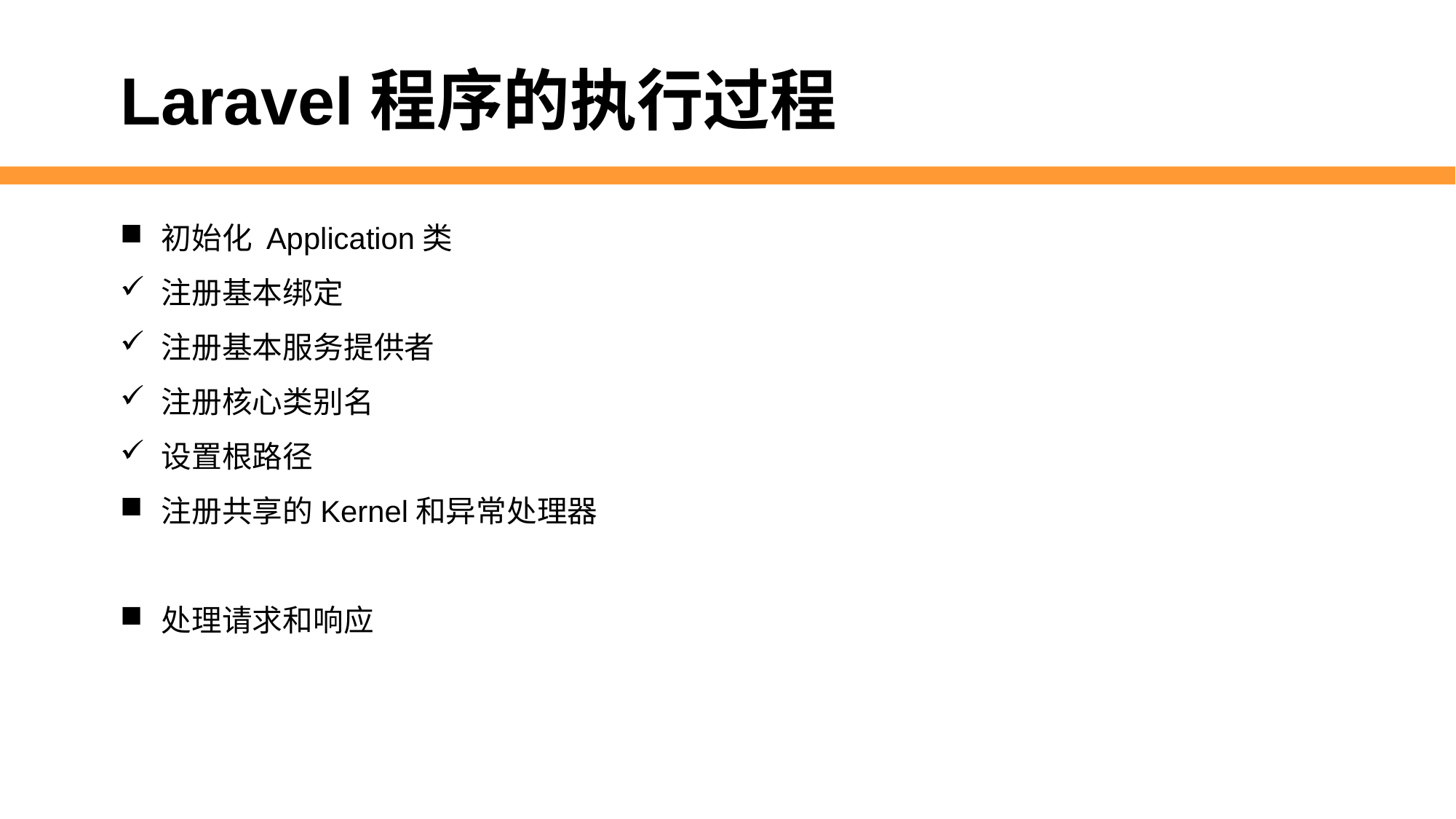

Laravel程序的执行过程
初始化 Application类
注册基本绑定
注册基本服务提供者
注册核心类别名
设置根路径
注册共享的Kernel和异常处理器

处理请求和响应